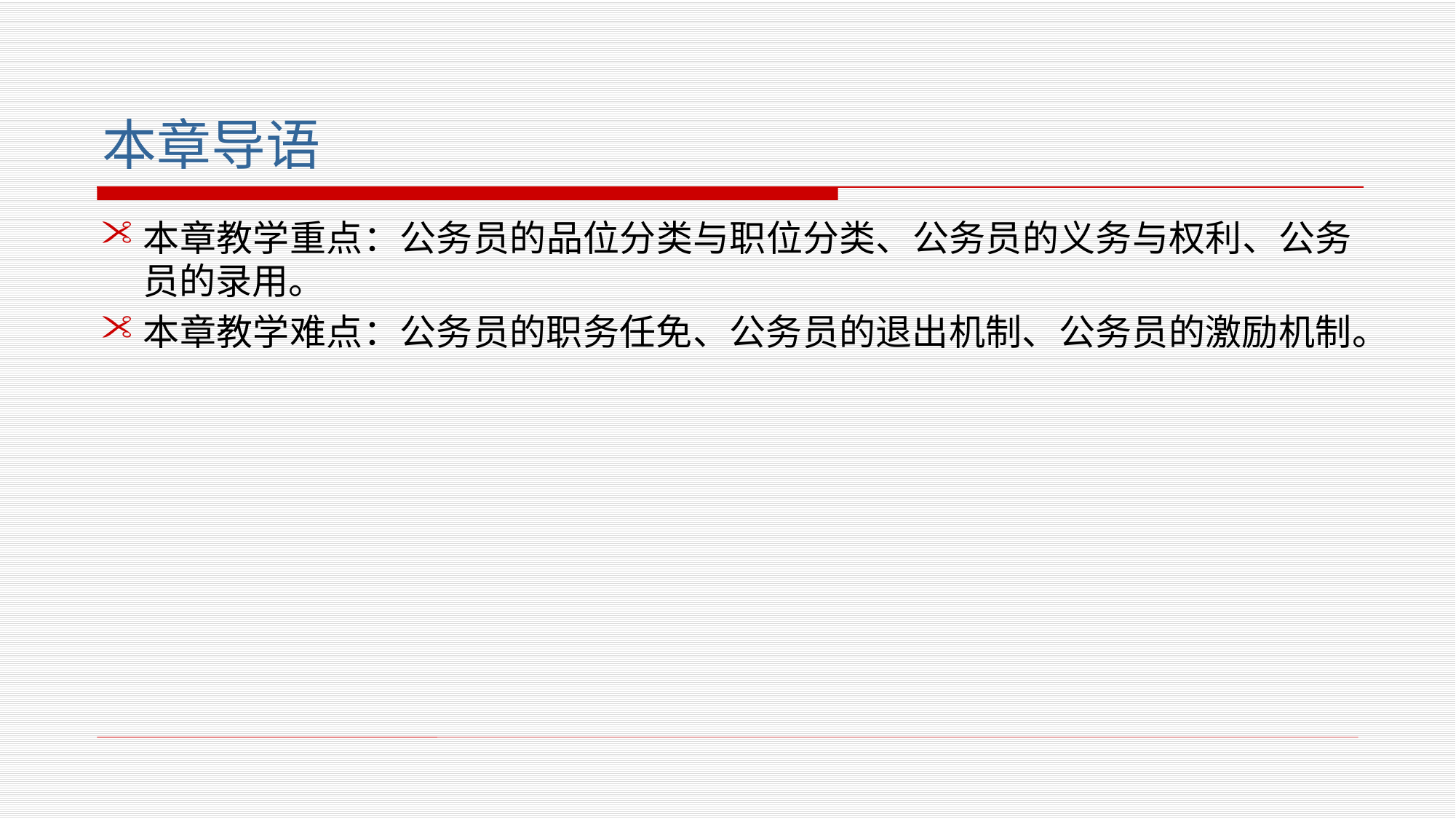

# 本章导语
本章教学重点：公务员的品位分类与职位分类、公务员的义务与权利、公务员的录用。
本章教学难点：公务员的职务任免、公务员的退出机制、公务员的激励机制。